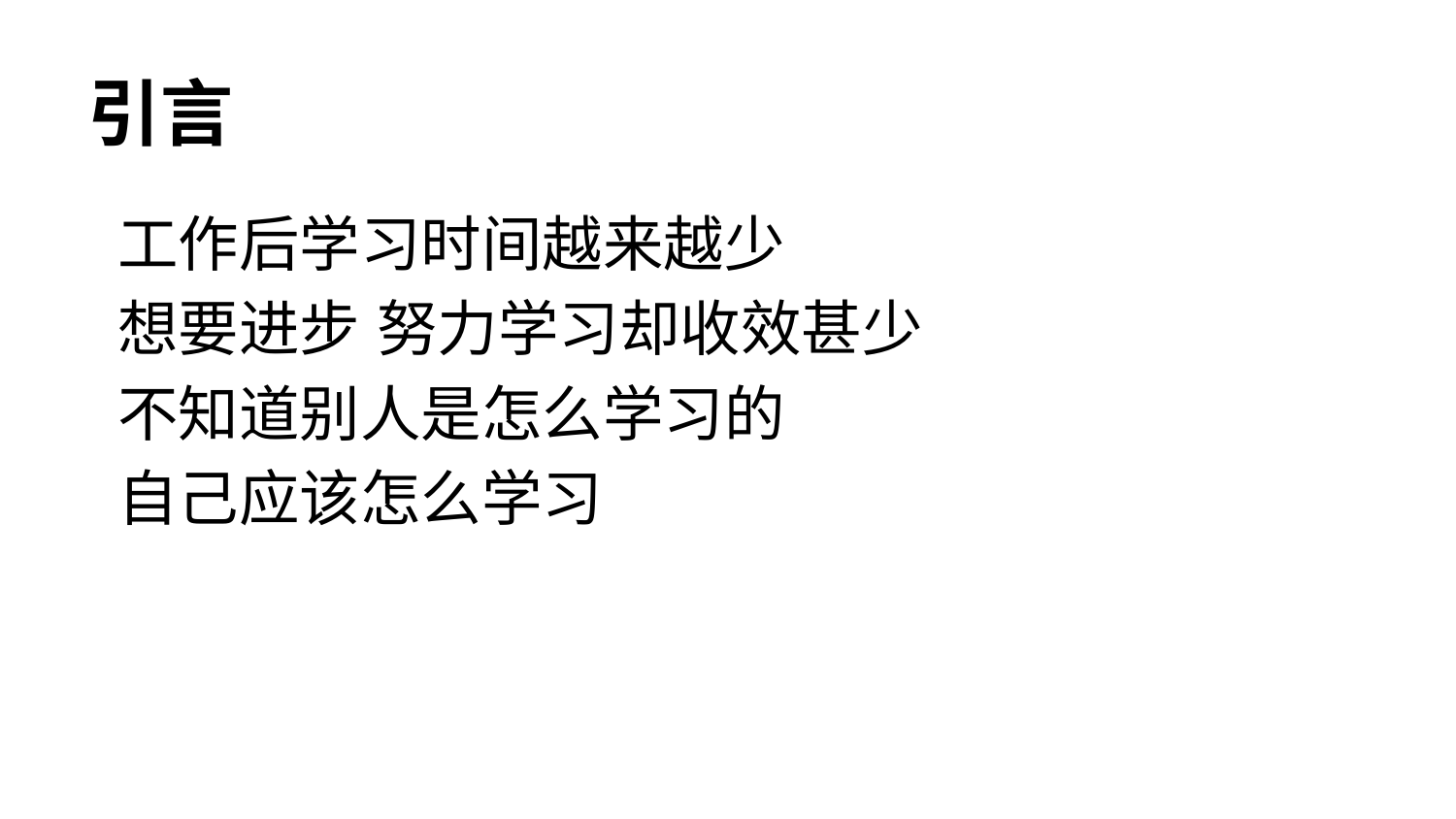

# 引言
工作后学习时间越来越少
想要进步 努力学习却收效甚少
不知道别人是怎么学习的
自己应该怎么学习